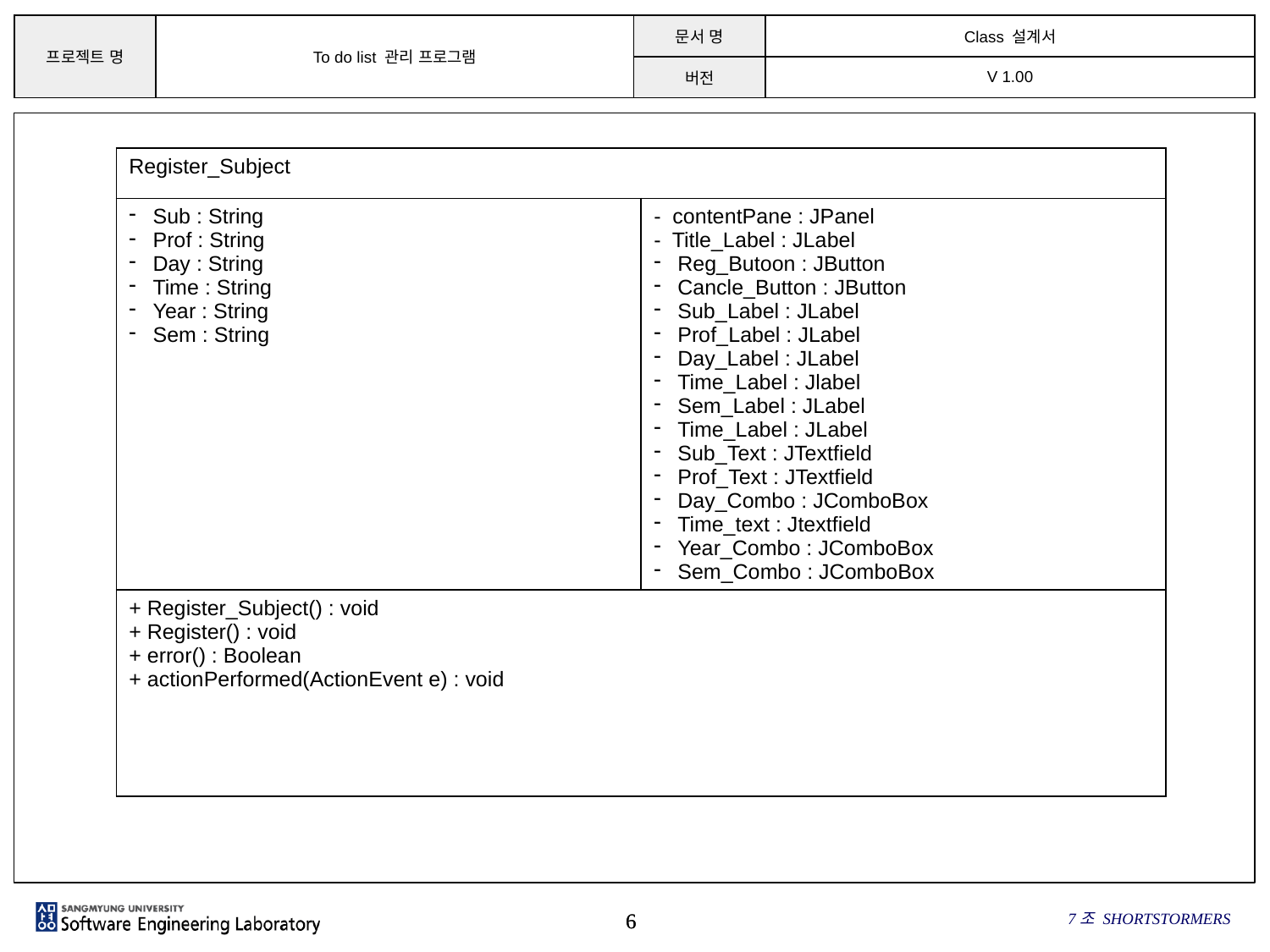

| Register\_Subject |  |
| --- | --- |
| Sub : String Prof : String Day : String Time : String Year : String Sem : String | - contentPane : JPanel - Title\_Label : JLabel Reg\_Butoon : JButton Cancle\_Button : JButton Sub\_Label : JLabel Prof\_Label : JLabel Day\_Label : JLabel Time\_Label : Jlabel Sem\_Label : JLabel Time\_Label : JLabel Sub\_Text : JTextfield Prof\_Text : JTextfield Day\_Combo : JComboBox Time\_text : Jtextfield Year\_Combo : JComboBox Sem\_Combo : JComboBox |
| + Register\_Subject() : void + Register() : void + error() : Boolean + actionPerformed(ActionEvent e) : void |  |
7조 SHORTSTORMERS